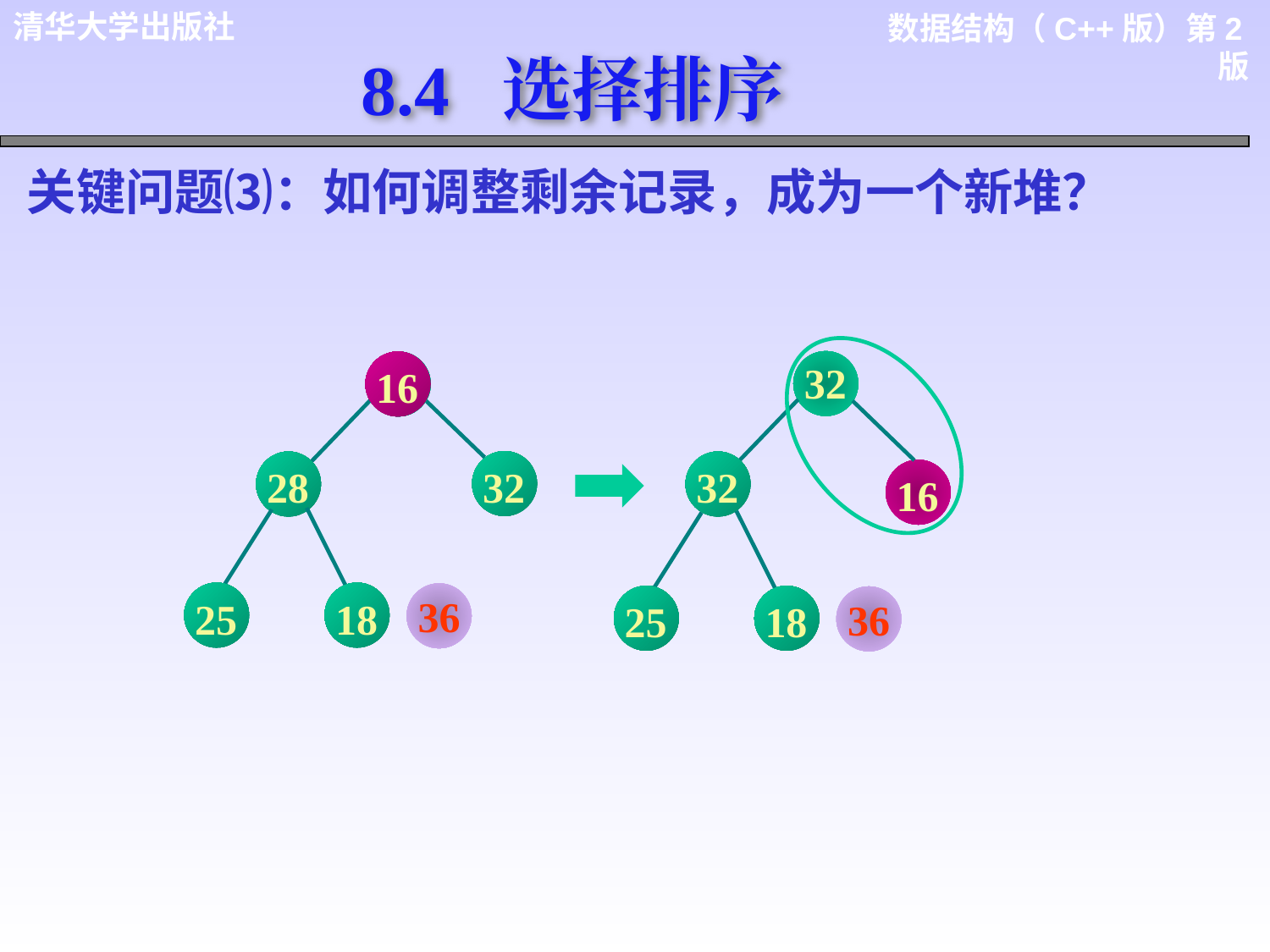

8.4  选择排序
关键问题⑶：如何调整剩余记录，成为一个新堆？

32

32

16

36
25
18

16

32
28

36
25
18

16